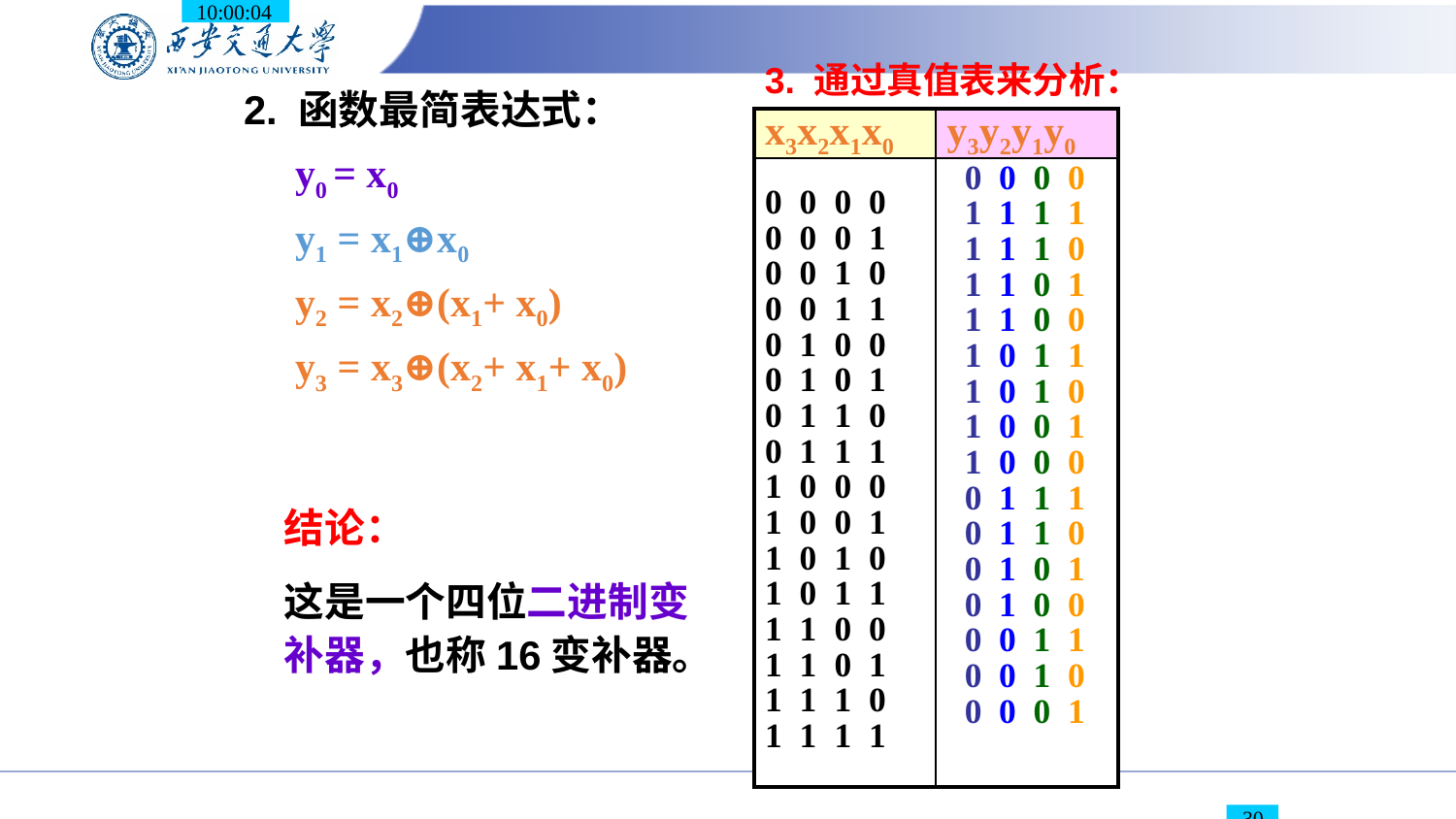

10:00:04
# 3. 通过真值表来分析：
2. 函数最简表达式：
| x3x2x1x0 | y3y2y1y0 |
| --- | --- |
| 0 0 0 0 0 0 0 1 0 0 1 0 0 0 1 1 0 1 0 0 0 1 0 1 0 1 1 0 0 1 1 1 1 0 0 0 1 0 0 1 1 0 1 0 1 0 1 1 1 1 0 0 1 1 0 1 1 1 1 0 1 1 1 1 |  |
y0 = x0
y1 = x1⊕x0
y2 = x2⊕(x1+ x0)
y3 = x3⊕(x2+ x1+ x0)
| 0 1 1 1 1 1 1 1 1 0 0 0 0 0 0 0 |
| --- |
| 0 1 1 1 1 0 0 0 0 1 1 1 1 0 0 0 |
| --- |
| 0 1 1 0 0 1 1 0 0 1 1 0 0 1 1 0 |
| --- |
| 0 1 0 1 0 1 0 1 0 1 0 1 0 1 0 1 |
| --- |
结论：
这是一个四位二进制变补器，也称16变补器。
30